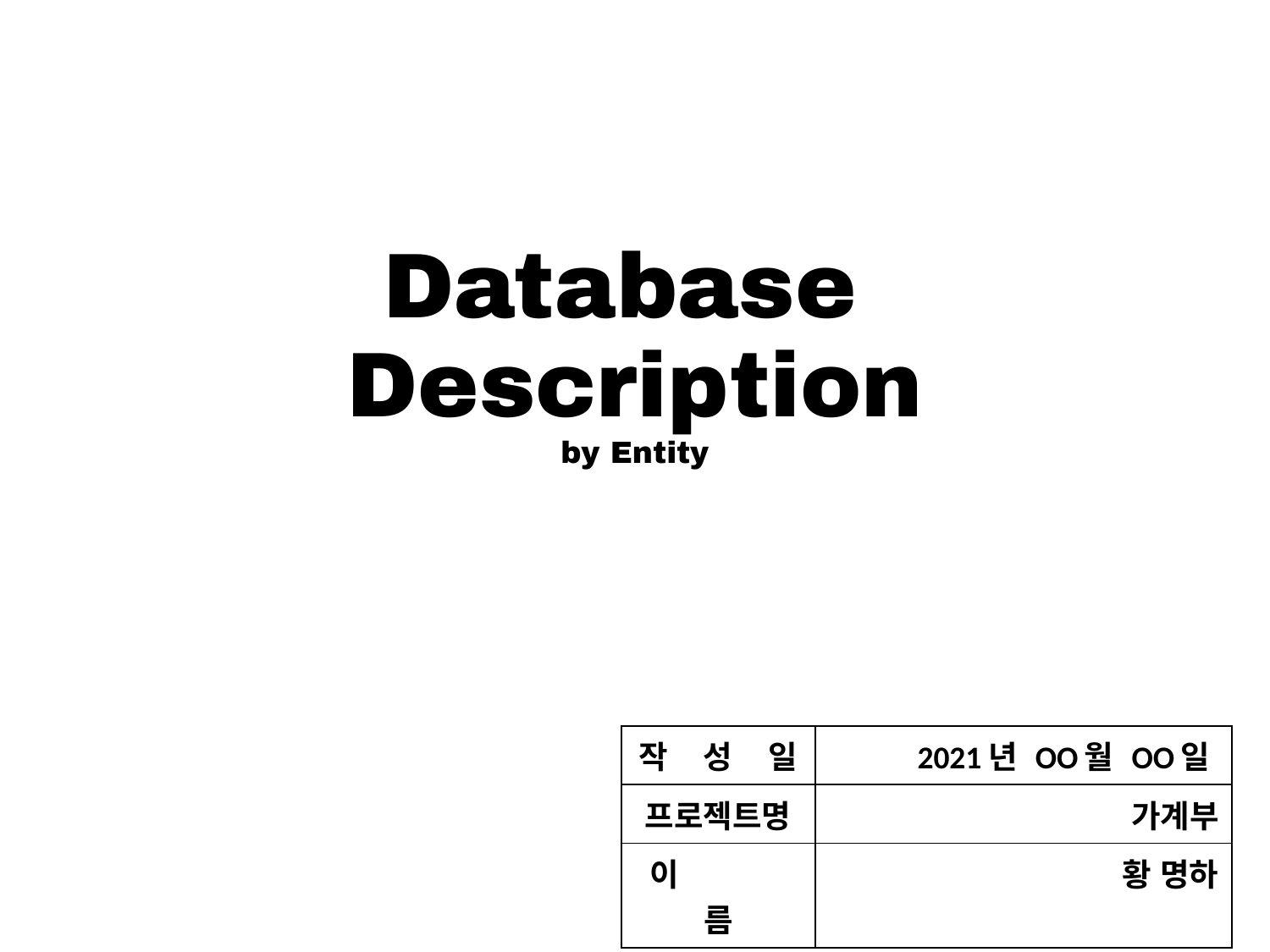

Database 
Description
by Entity
| 작 성 일 | 2021년 OO월 OO일 |
| --- | --- |
| 프로젝트명 | 가계부 |
| 이 름 | 황 명하 |